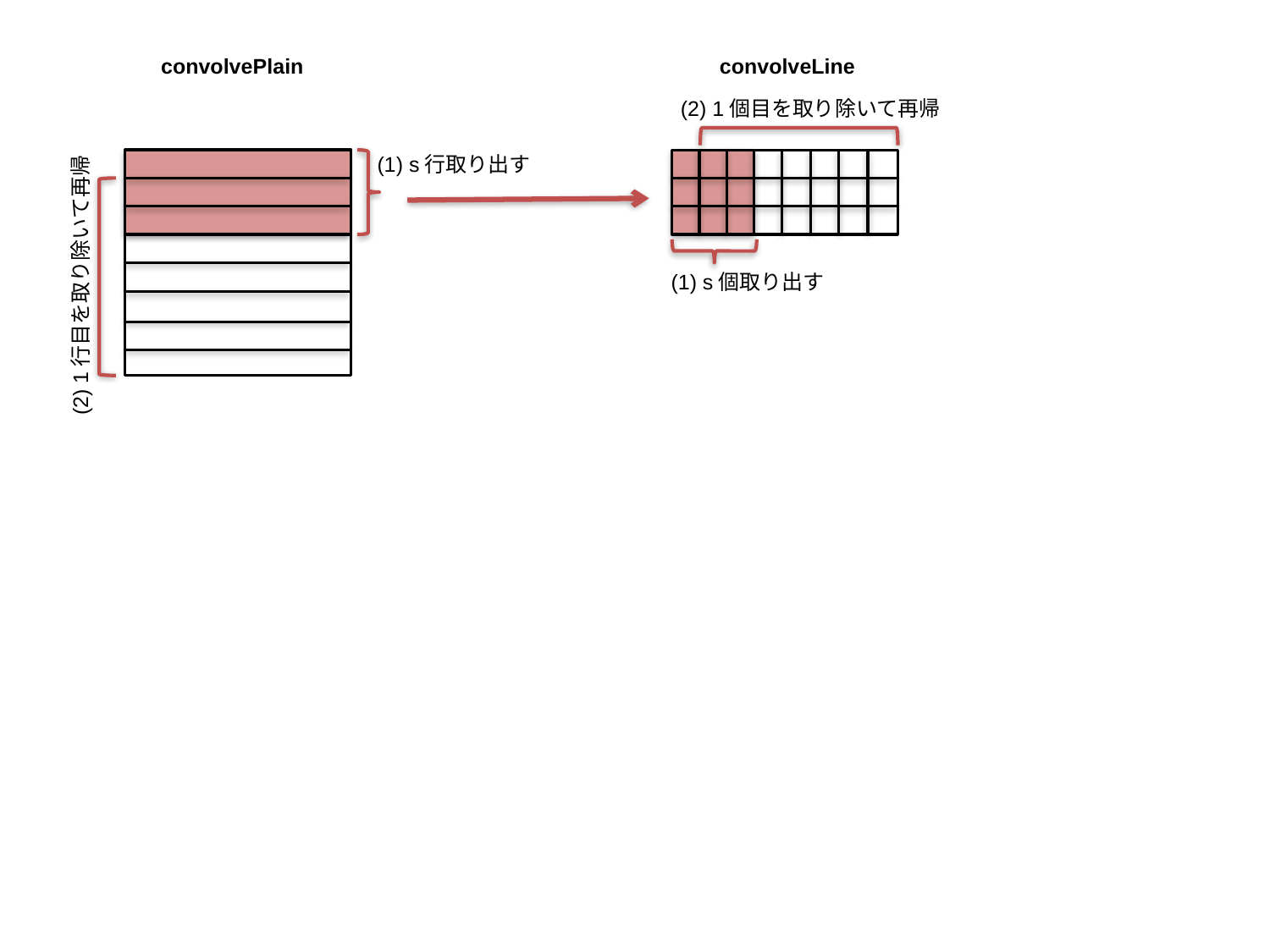

convolvePlain
convolveLine
(2) 1個目を取り除いて再帰
(1) s行取り出す

(1) s個取り出す
(2) 1行目を取り除いて再帰